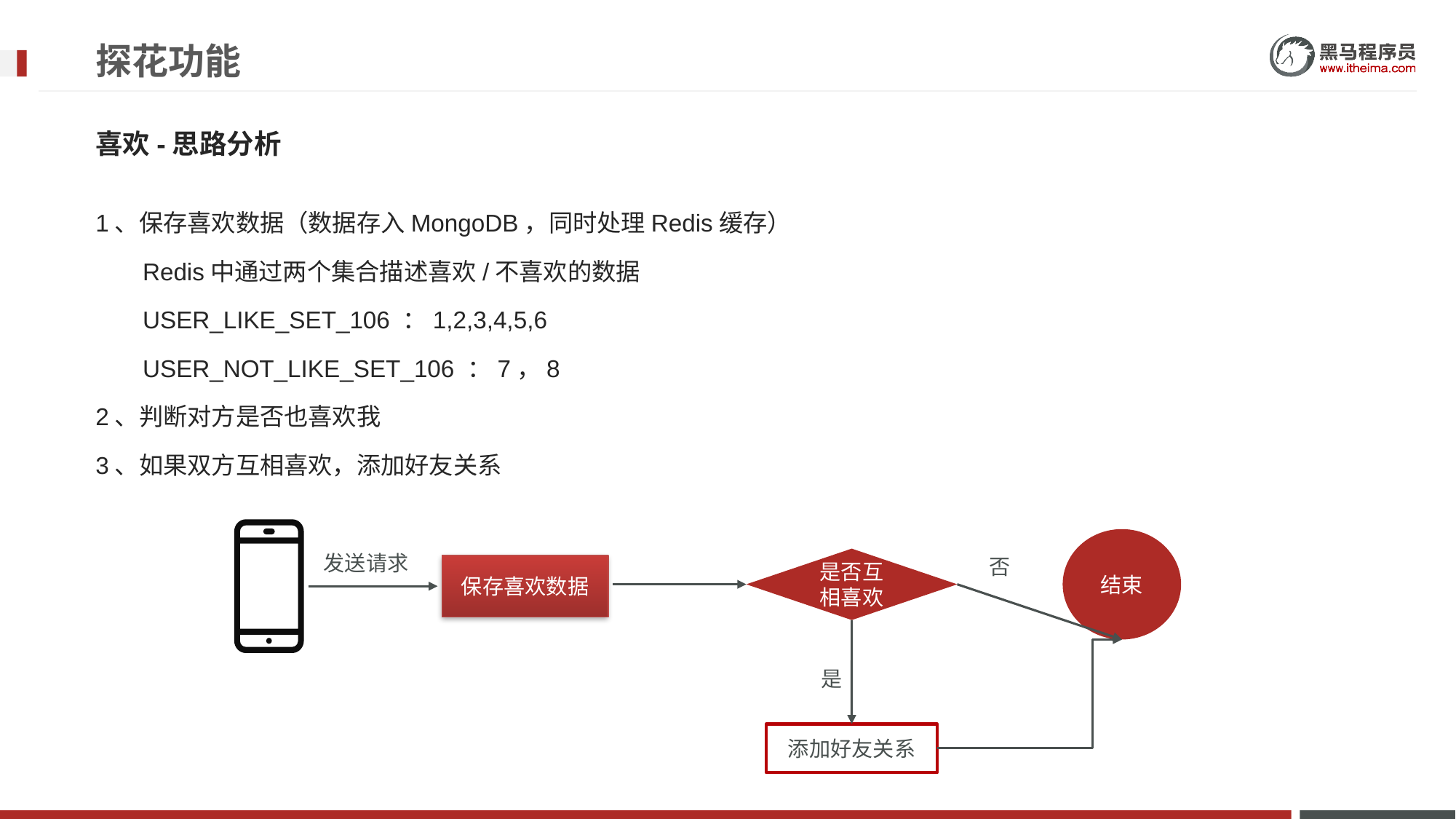

# 探花功能
喜欢-思路分析
1、保存喜欢数据（数据存入MongoDB，同时处理Redis缓存）
       Redis中通过两个集合描述喜欢/不喜欢的数据
       USER_LIKE_SET_106 ：1,2,3,4,5,6
       USER_NOT_LIKE_SET_106 ：7，8
2、判断对方是否也喜欢我
3、如果双方互相喜欢，添加好友关系

结束
发送请求
否
是否互相喜欢
保存喜欢数据
是
添加好友关系